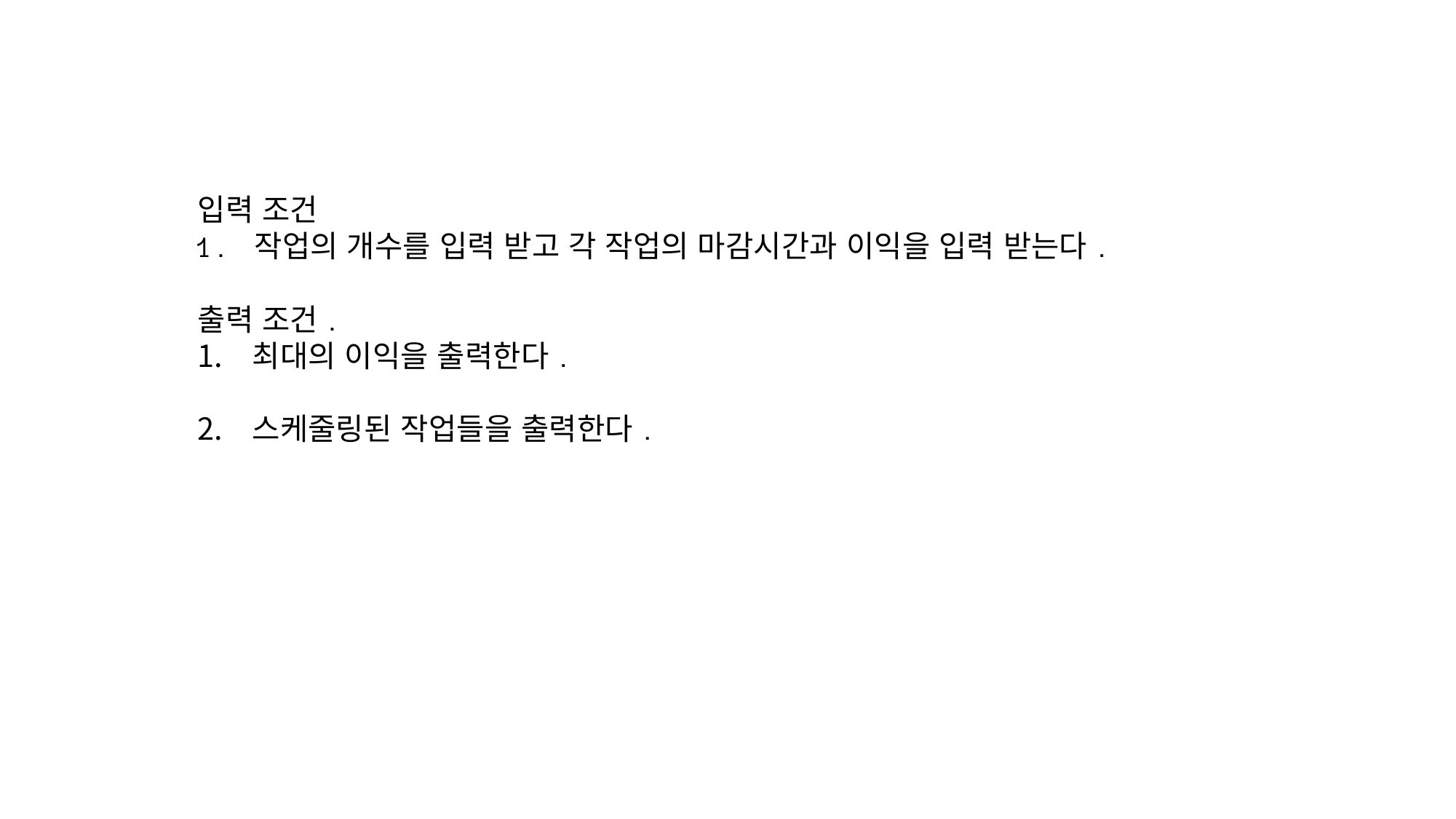

입력 조건
1. 작업의 개수를 입력 받고 각 작업의 마감시간과 이익을 입력 받는다.

출력 조건.
최대의 이익을 출력한다.

스케줄링된 작업들을 출력한다.